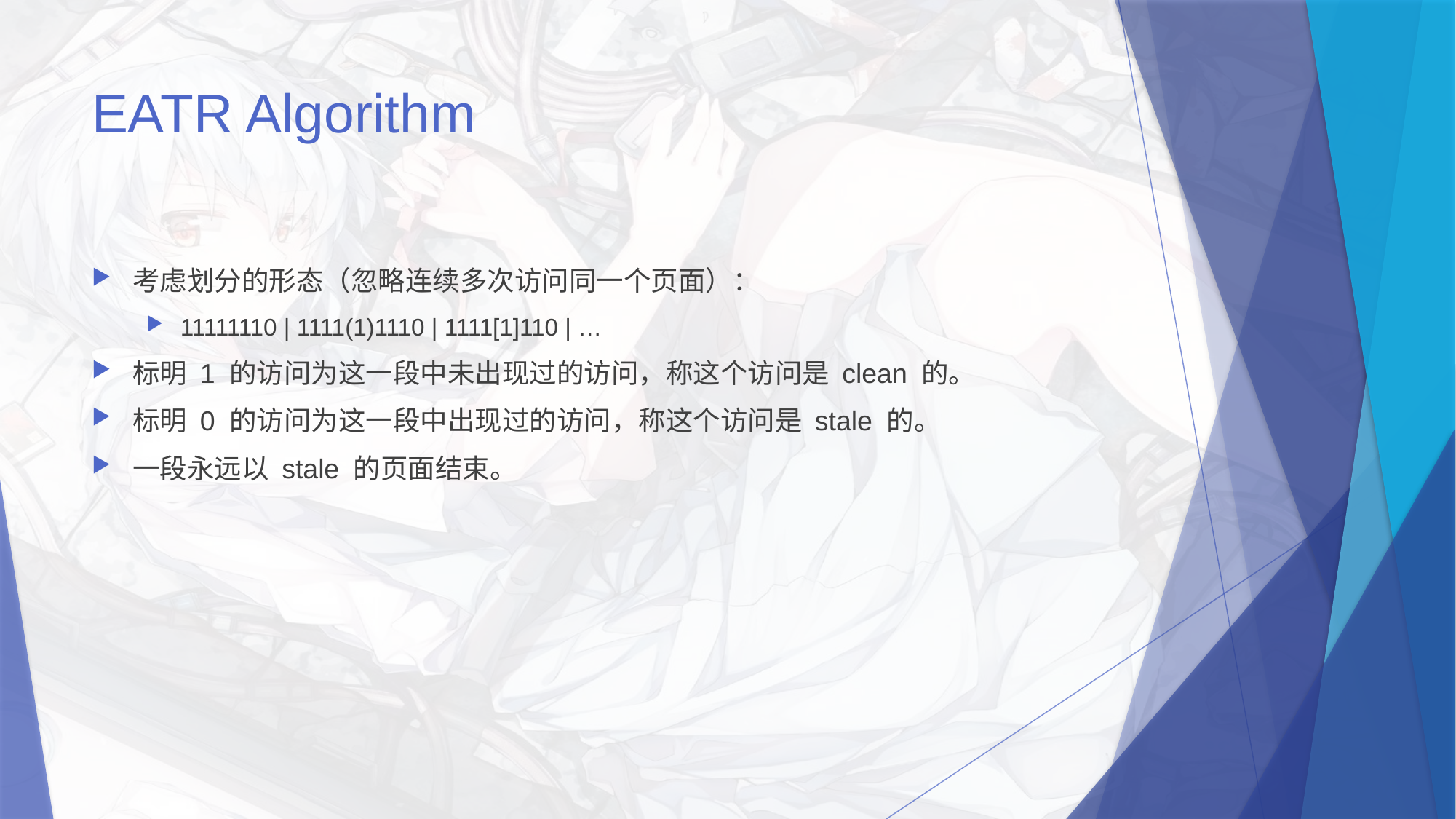

# EATR Algorithm
考虑划分的形态（忽略连续多次访问同一个页面）：
11111110 | 1111(1)1110 | 1111[1]110 | …
标明 1 的访问为这一段中未出现过的访问，称这个访问是 clean 的。
标明 0 的访问为这一段中出现过的访问，称这个访问是 stale 的。
一段永远以 stale 的页面结束。